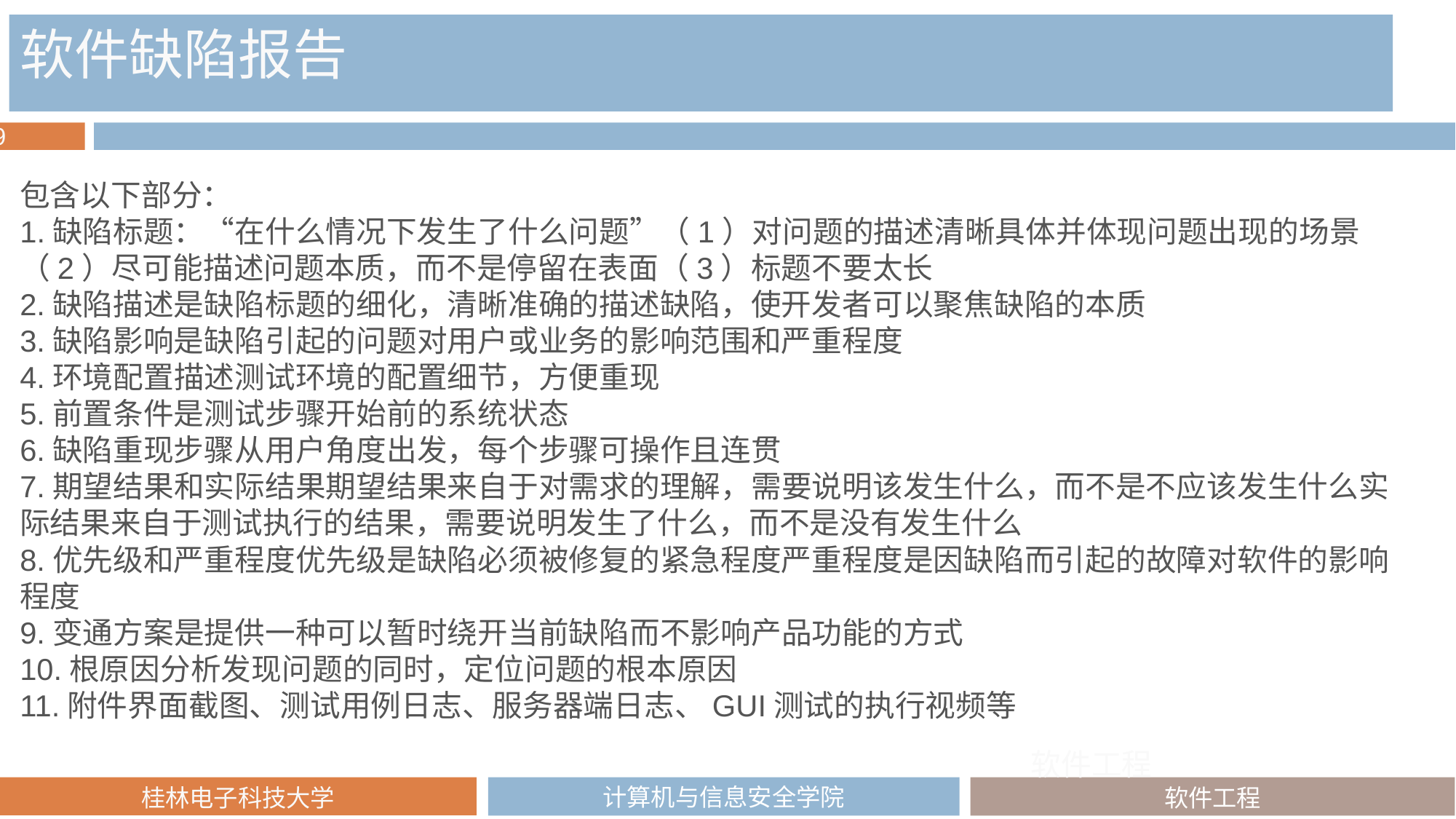

软件缺陷报告

包含以下部分：
1.缺陷标题：“在什么情况下发生了什么问题”（1）对问题的描述清晰具体并体现问题出现的场景（2）尽可能描述问题本质，而不是停留在表面（3）标题不要太长
2.缺陷描述是缺陷标题的细化，清晰准确的描述缺陷，使开发者可以聚焦缺陷的本质
3.缺陷影响是缺陷引起的问题对用户或业务的影响范围和严重程度
4.环境配置描述测试环境的配置细节，方便重现
5.前置条件是测试步骤开始前的系统状态
6.缺陷重现步骤从用户角度出发，每个步骤可操作且连贯
7.期望结果和实际结果期望结果来自于对需求的理解，需要说明该发生什么，而不是不应该发生什么实际结果来自于测试执行的结果，需要说明发生了什么，而不是没有发生什么
8.优先级和严重程度优先级是缺陷必须被修复的紧急程度严重程度是因缺陷而引起的故障对软件的影响程度
9.变通方案是提供一种可以暂时绕开当前缺陷而不影响产品功能的方式
10.根原因分析发现问题的同时，定位问题的根本原因
11.附件界面截图、测试用例日志、服务器端日志、GUI测试的执行视频等
软件工程